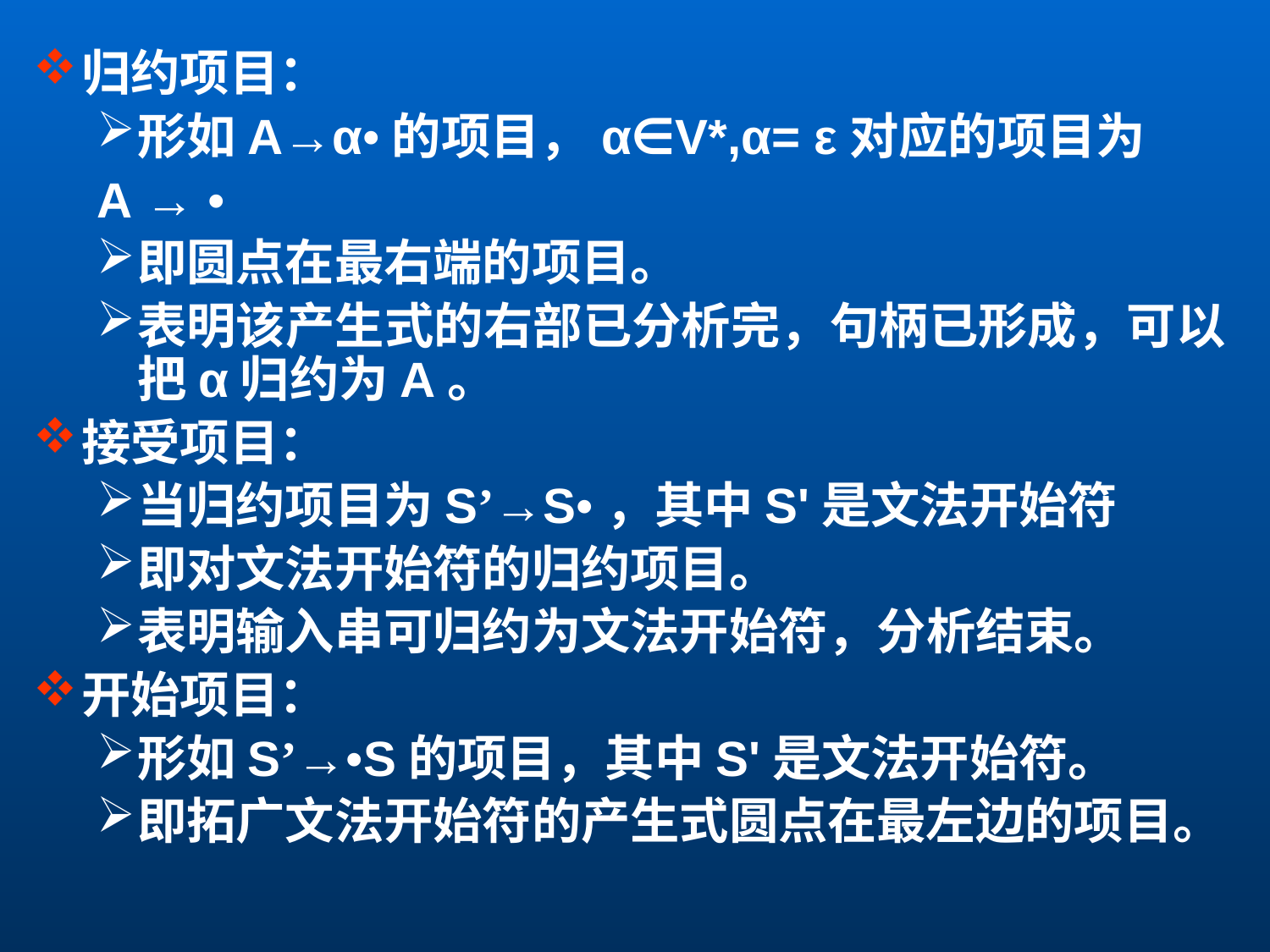

归约项目：
形如A→α•的项目，α∈V*,α= ε对应的项目为
A → •
即圆点在最右端的项目。
表明该产生式的右部已分析完，句柄已形成，可以把α归约为A。
接受项目：
当归约项目为S’→S•，其中S'是文法开始符
即对文法开始符的归约项目。
表明输入串可归约为文法开始符，分析结束。
开始项目：
形如S’→•S的项目，其中S'是文法开始符。
即拓广文法开始符的产生式圆点在最左边的项目。